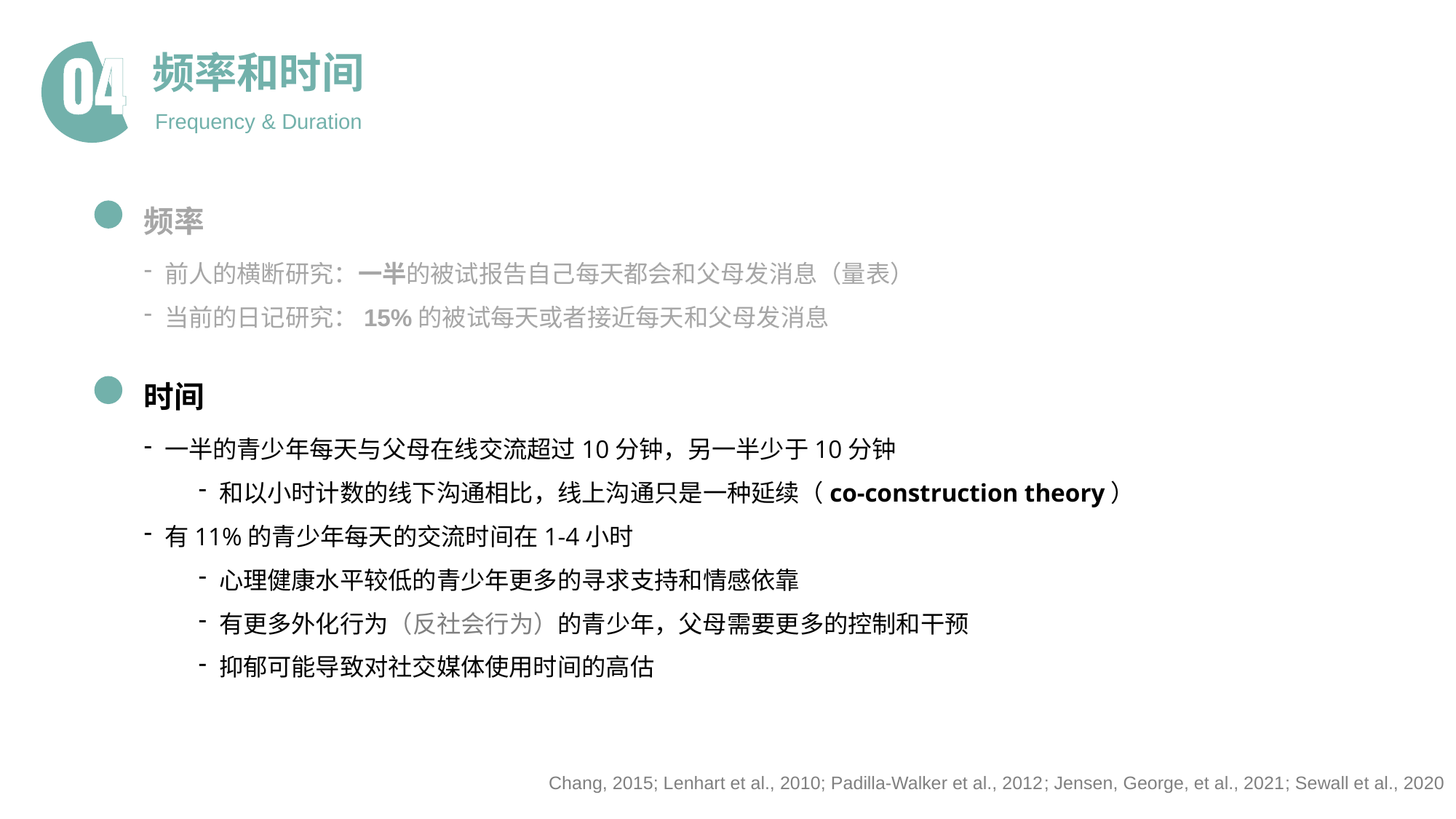

频率和时间

04
Frequency & Duration
频率

前人的横断研究：一半的被试报告自己每天都会和父母发消息（量表）
当前的日记研究：15%的被试每天或者接近每天和父母发消息
时间

一半的青少年每天与父母在线交流超过10分钟，另一半少于10分钟
和以小时计数的线下沟通相比，线上沟通只是一种延续（co-construction theory）
有11%的青少年每天的交流时间在1-4小时
心理健康水平较低的青少年更多的寻求支持和情感依靠
有更多外化行为（反社会行为）的青少年，父母需要更多的控制和干预
抑郁可能导致对社交媒体使用时间的高估
Chang, 2015; Lenhart et al., 2010; Padilla-Walker et al., 2012; Jensen, George, et al., 2021; Sewall et al., 2020